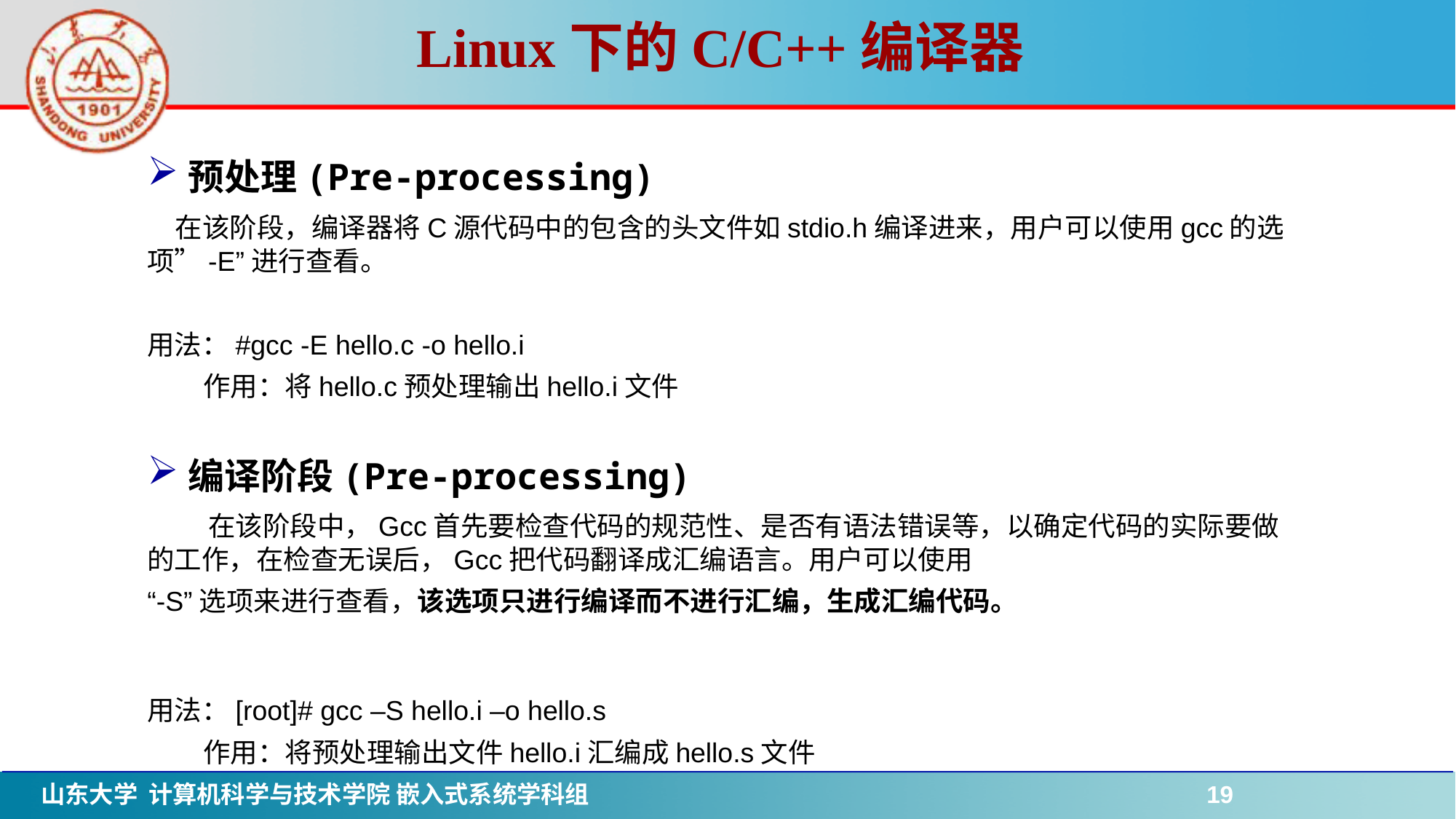

# Linux下的C/C++编译器
预处理(Pre-processing)
   在该阶段，编译器将C源代码中的包含的头文件如stdio.h编译进来，用户可以使用gcc的选项”-E”进行查看。

用法：#gcc -E hello.c -o hello.i
        作用：将hello.c预处理输出hello.i文件

编译阶段(Pre-processing)
        在该阶段中，Gcc首先要检查代码的规范性、是否有语法错误等，以确定代码的实际要做的工作，在检查无误后，Gcc把代码翻译成汇编语言。用户可以使用
“-S”选项来进行查看，该选项只进行编译而不进行汇编，生成汇编代码。

用法：[root]# gcc –S hello.i –o hello.s
        作用：将预处理输出文件hello.i汇编成hello.s文件